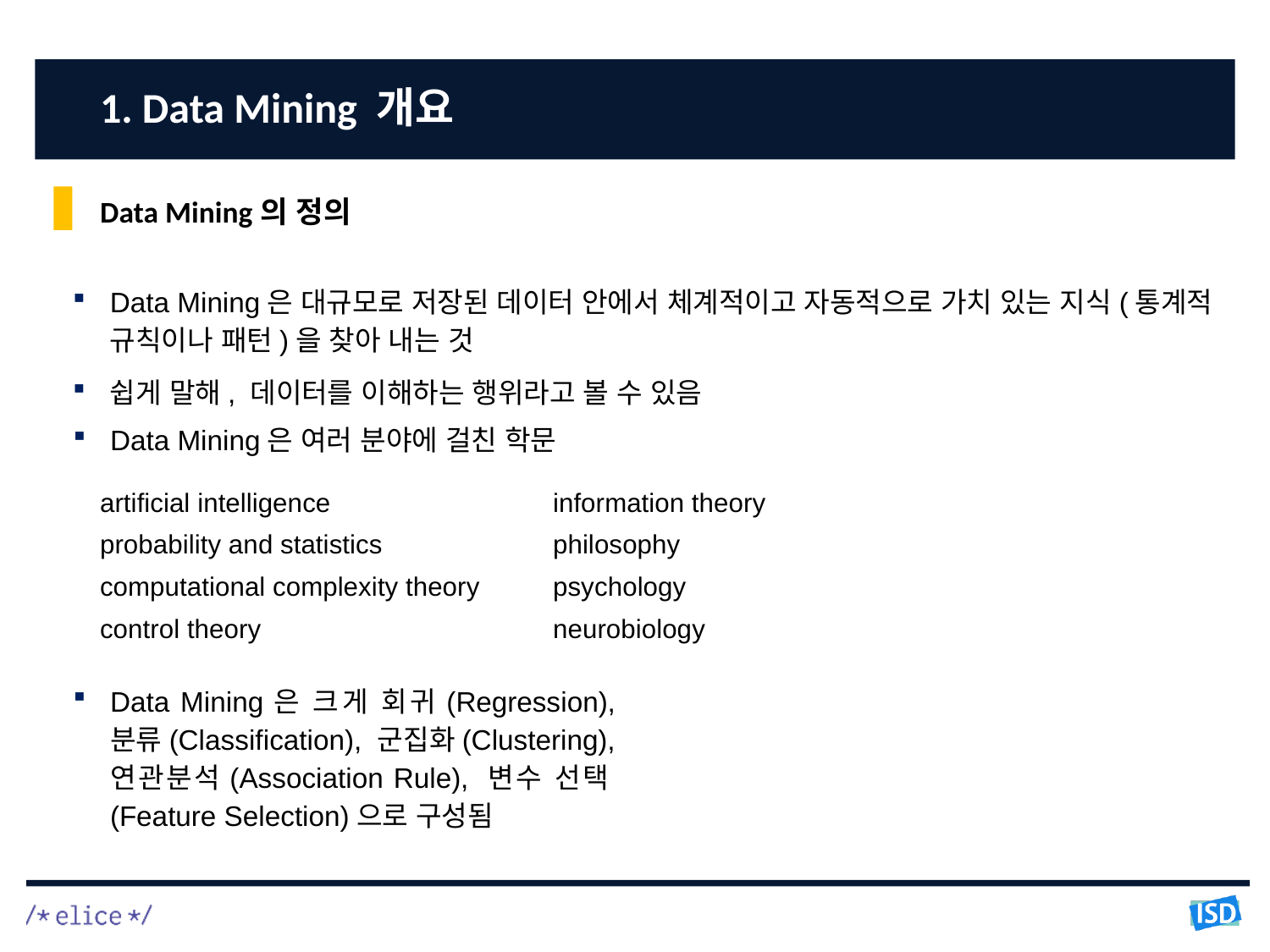

# 1. Data Mining 개요
Data Mining의 정의
Data Mining은 대규모로 저장된 데이터 안에서 체계적이고 자동적으로 가치 있는 지식(통계적 규칙이나 패턴)을 찾아 내는 것
쉽게 말해, 데이터를 이해하는 행위라고 볼 수 있음
Data Mining은 여러 분야에 걸친 학문

Data Mining은 크게 회귀(Regression), 분류(Classification), 군집화(Clustering), 연관분석(Association Rule), 변수 선택(Feature Selection)으로 구성됨

| artificial intelligence | information theory |
| --- | --- |
| probability and statistics | philosophy |
| computational complexity theory | psychology |
| control theory | neurobiology |